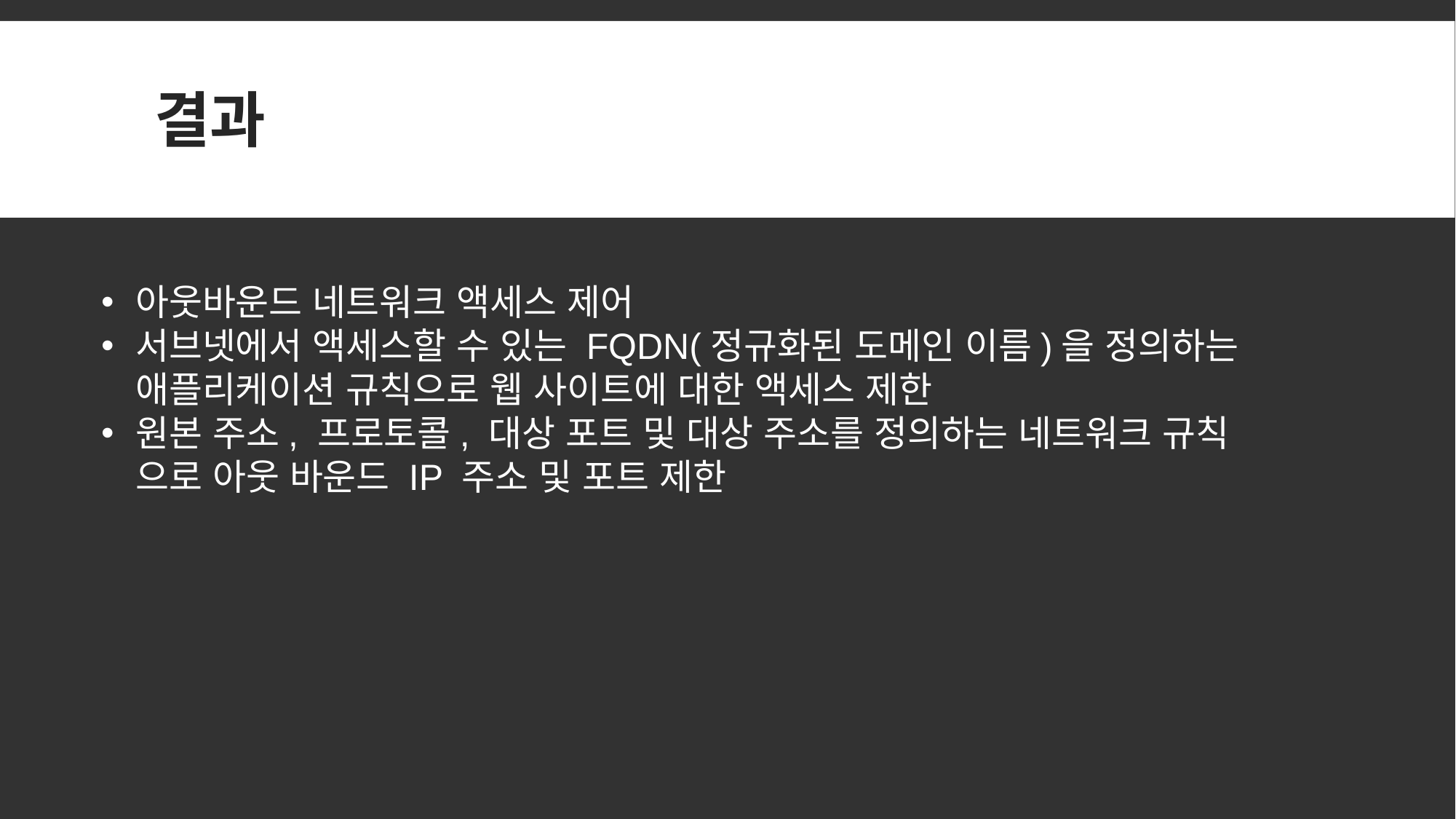

# 결과
아웃바운드 네트워크 액세스 제어
서브넷에서 액세스할 수 있는 FQDN(정규화된 도메인 이름)을 정의하는 애플리케이션 규칙으로 웹 사이트에 대한 액세스 제한
원본 주소, 프로토콜, 대상 포트 및 대상 주소를 정의하는 네트워크 규칙 으로 아웃 바운드 IP 주소 및 포트 제한